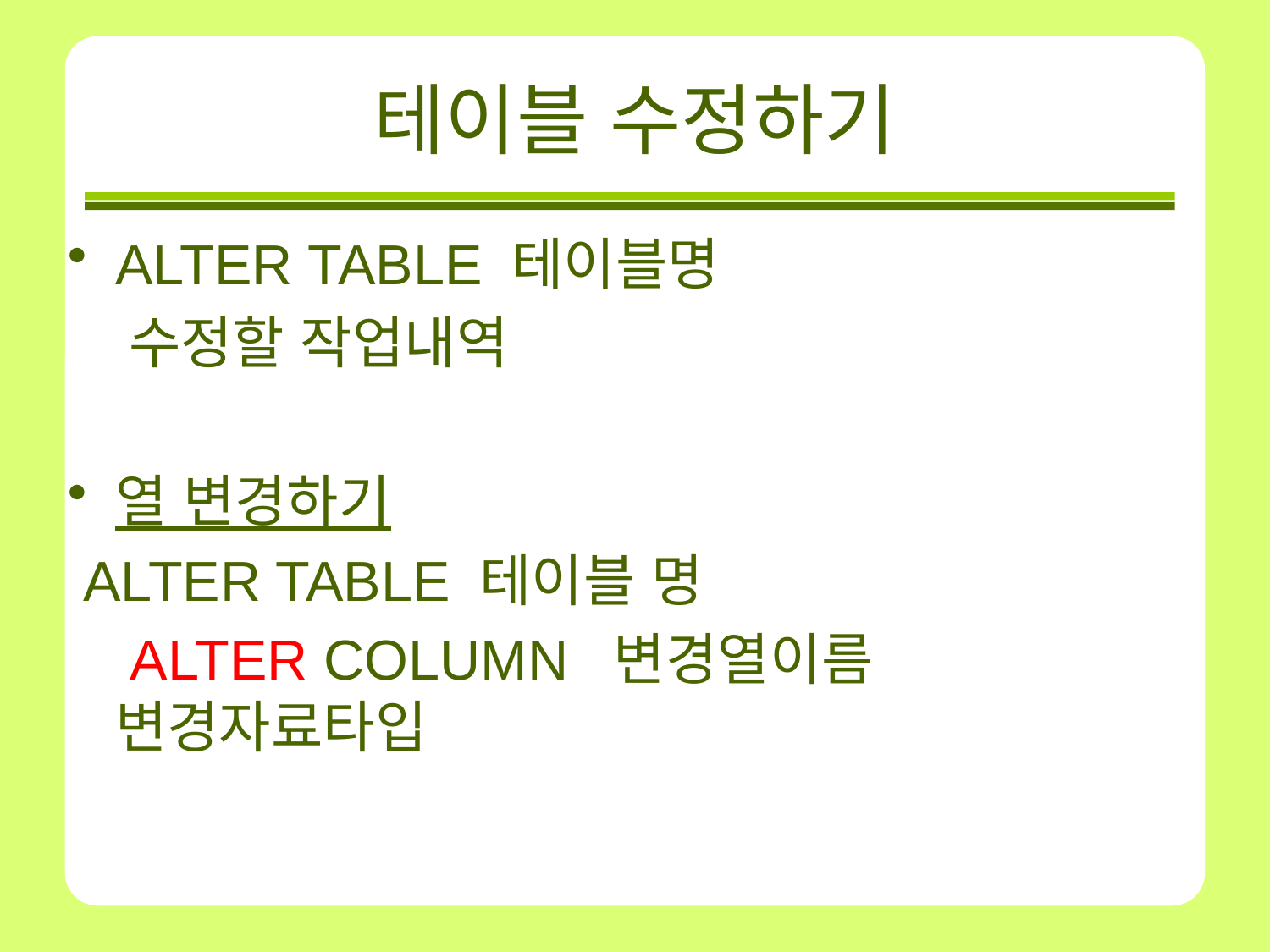

# 테이블 수정하기
ALTER TABLE 테이블명
   수정할 작업내역

열 변경하기
 ALTER TABLE 테이블 명
    ALTER COLUMN  변경열이름  변경자료타입